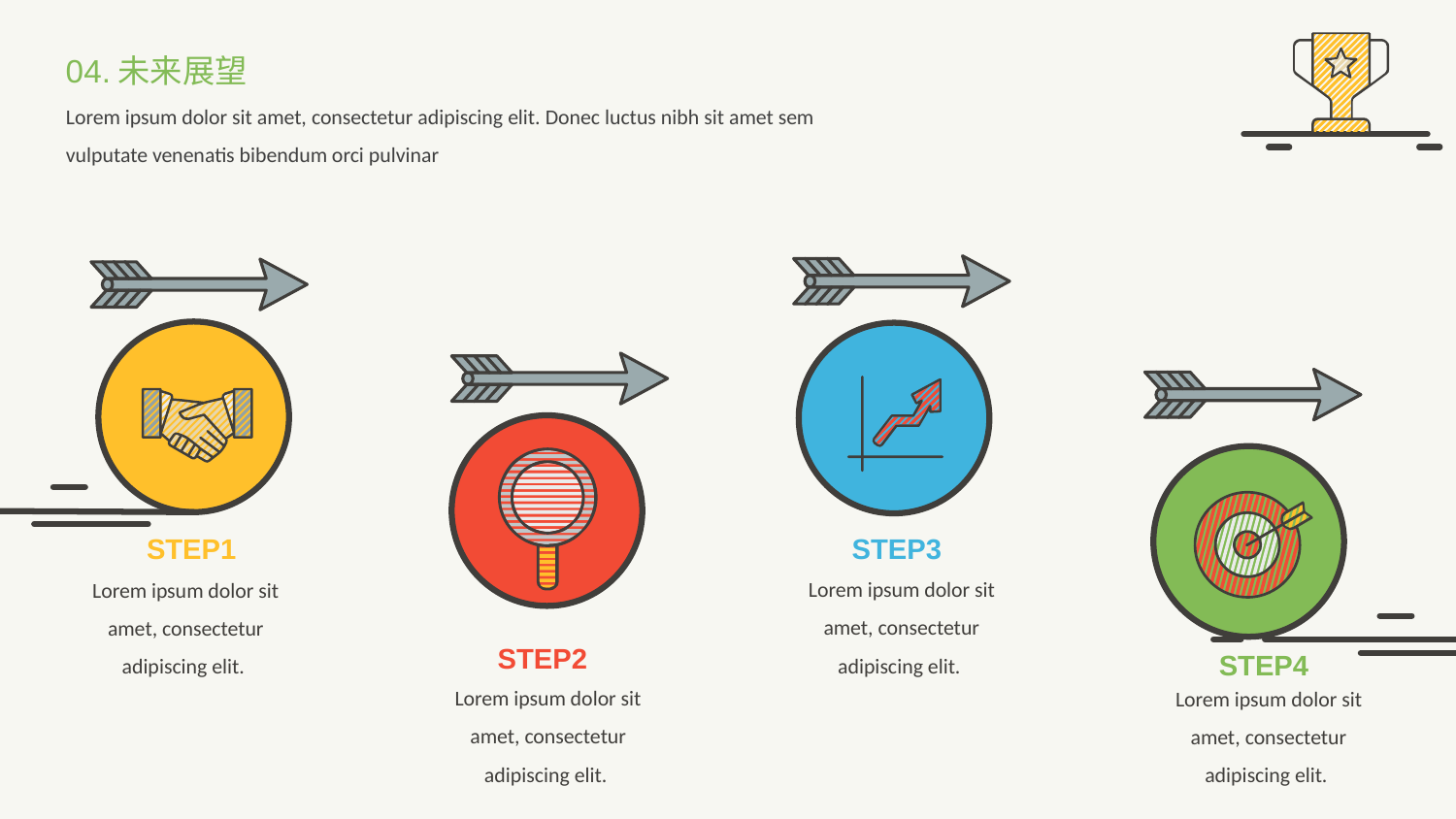

04.未来展望
Lorem ipsum dolor sit amet, consectetur adipiscing elit. Donec luctus nibh sit amet sem vulputate venenatis bibendum orci pulvinar

STEP1
STEP3
Lorem ipsum dolor sit amet, consectetur adipiscing elit.
Lorem ipsum dolor sit amet, consectetur adipiscing elit.
STEP2
STEP4
Lorem ipsum dolor sit amet, consectetur adipiscing elit.
Lorem ipsum dolor sit amet, consectetur adipiscing elit.